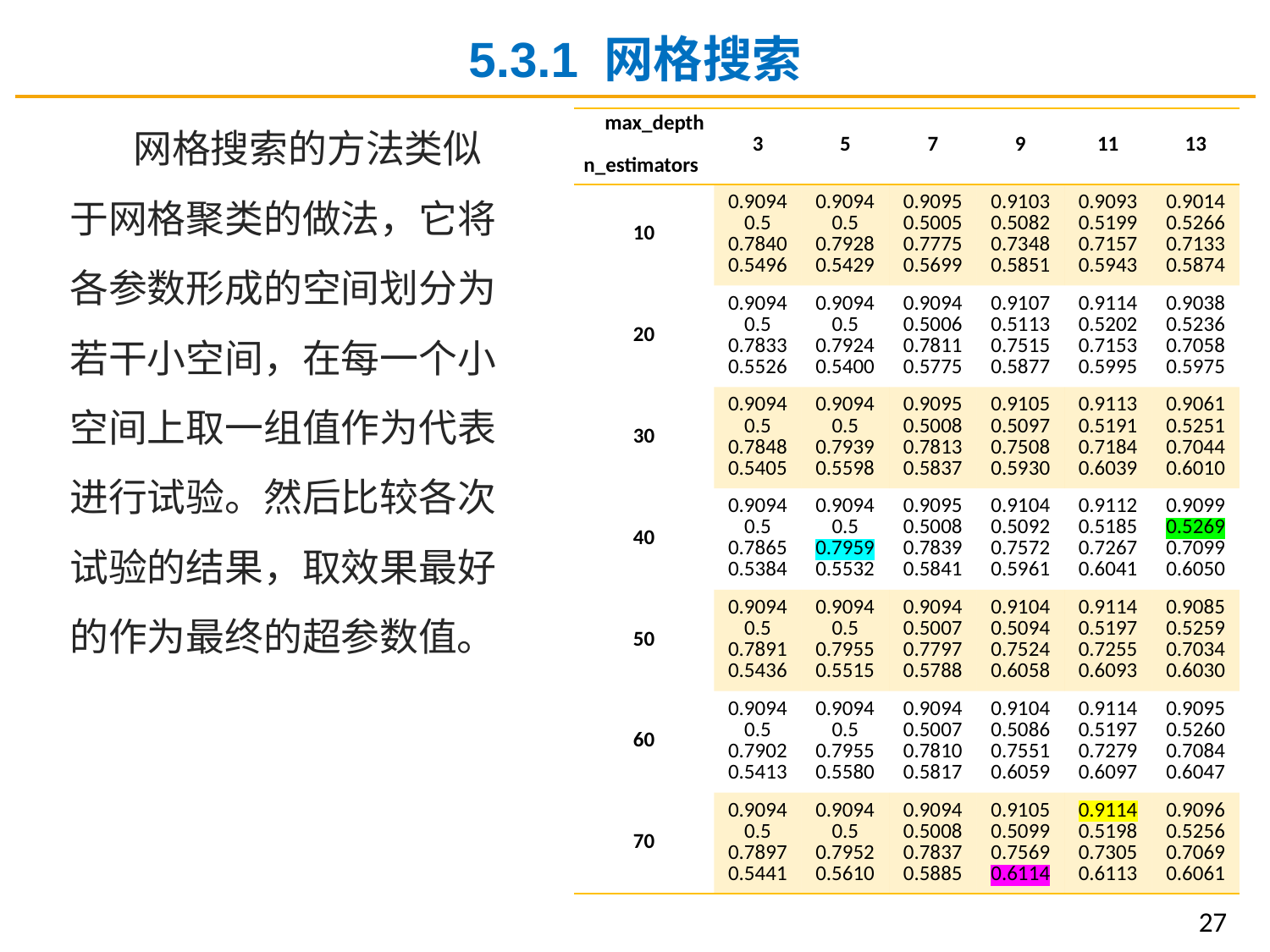

5.3.1 网格搜索
网格搜索的方法类似于网格聚类的做法，它将各参数形成的空间划分为若干小空间，在每一个小空间上取一组值作为代表进行试验。然后比较各次试验的结果，取效果最好的作为最终的超参数值。
| max\_depth   n\_estimators | 3 | 5 | 7 | 9 | 11 | 13 |
| --- | --- | --- | --- | --- | --- | --- |
| 10 | 0.9094 0.5 0.7840 0.5496 | 0.9094 0.5 0.7928 0.5429 | 0.9095 0.5005 0.7775 0.5699 | 0.9103 0.5082 0.7348 0.5851 | 0.9093 0.5199 0.7157 0.5943 | 0.9014 0.5266 0.7133 0.5874 |
| 20 | 0.9094 0.5 0.7833 0.5526 | 0.9094 0.5 0.7924 0.5400 | 0.9094 0.5006 0.7811 0.5775 | 0.9107 0.5113 0.7515 0.5877 | 0.9114 0.5202 0.7153 0.5995 | 0.9038 0.5236 0.7058 0.5975 |
| 30 | 0.9094 0.5 0.7848 0.5405 | 0.9094 0.5 0.7939 0.5598 | 0.9095 0.5008 0.7813 0.5837 | 0.9105 0.5097 0.7508 0.5930 | 0.9113 0.5191 0.7184 0.6039 | 0.9061 0.5251 0.7044 0.6010 |
| 40 | 0.9094 0.5 0.7865 0.5384 | 0.9094 0.5 0.7959 0.5532 | 0.9095 0.5008 0.7839 0.5841 | 0.9104 0.5092 0.7572 0.5961 | 0.9112 0.5185 0.7267 0.6041 | 0.9099 0.5269 0.7099 0.6050 |
| 50 | 0.9094 0.5 0.7891 0.5436 | 0.9094 0.5 0.7955 0.5515 | 0.9094 0.5007 0.7797 0.5788 | 0.9104 0.5094 0.7524 0.6058 | 0.9114 0.5197 0.7255 0.6093 | 0.9085 0.5259 0.7034 0.6030 |
| 60 | 0.9094 0.5 0.7902 0.5413 | 0.9094 0.5 0.7955 0.5580 | 0.9094 0.5007 0.7810 0.5817 | 0.9104 0.5086 0.7551 0.6059 | 0.9114 0.5197 0.7279 0.6097 | 0.9095 0.5260 0.7084 0.6047 |
| 70 | 0.9094 0.5 0.7897 0.5441 | 0.9094 0.5 0.7952 0.5610 | 0.9094 0.5008 0.7837 0.5885 | 0.9105 0.5099 0.7569 0.6114 | 0.9114 0.5198 0.7305 0.6113 | 0.9096 0.5256 0.7069 0.6061 |
27